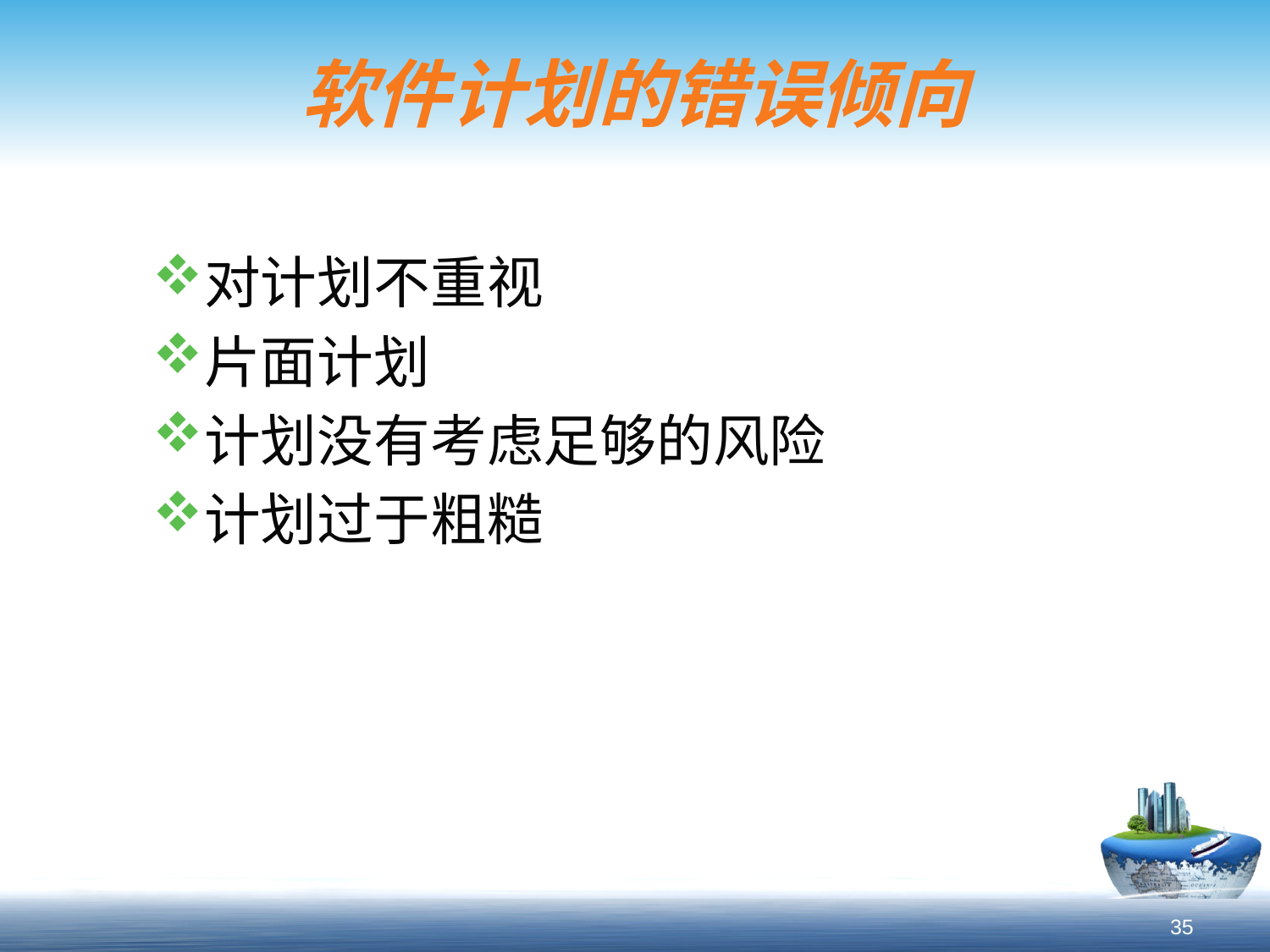

# 软件计划的错误倾向
对计划不重视
片面计划
计划没有考虑足够的风险
计划过于粗糙
35